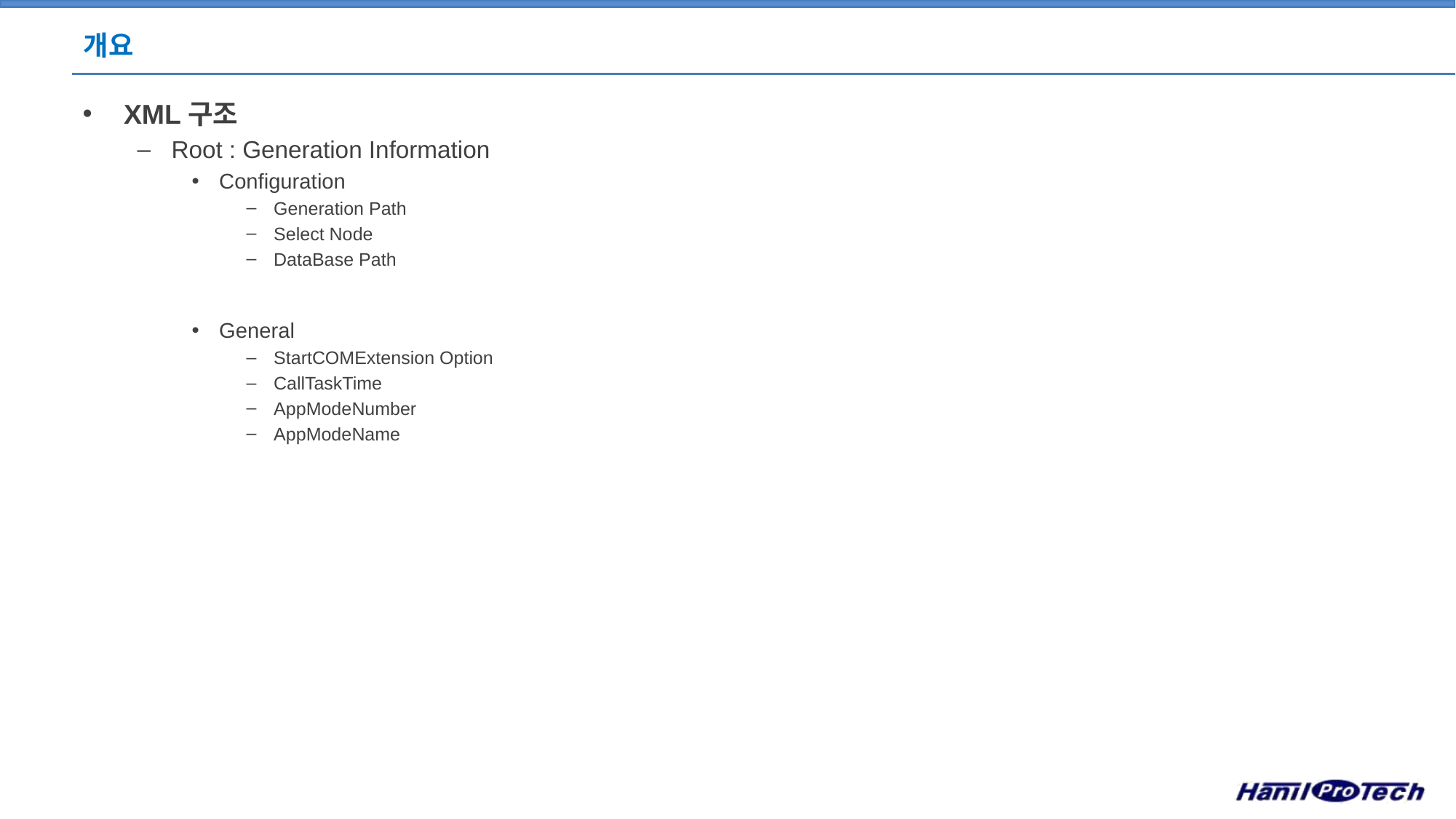

# 개요
XML구조
Root : Generation Information
Configuration
Generation Path
Select Node
DataBase Path

General
StartCOMExtension Option
CallTaskTime
AppModeNumber
AppModeName